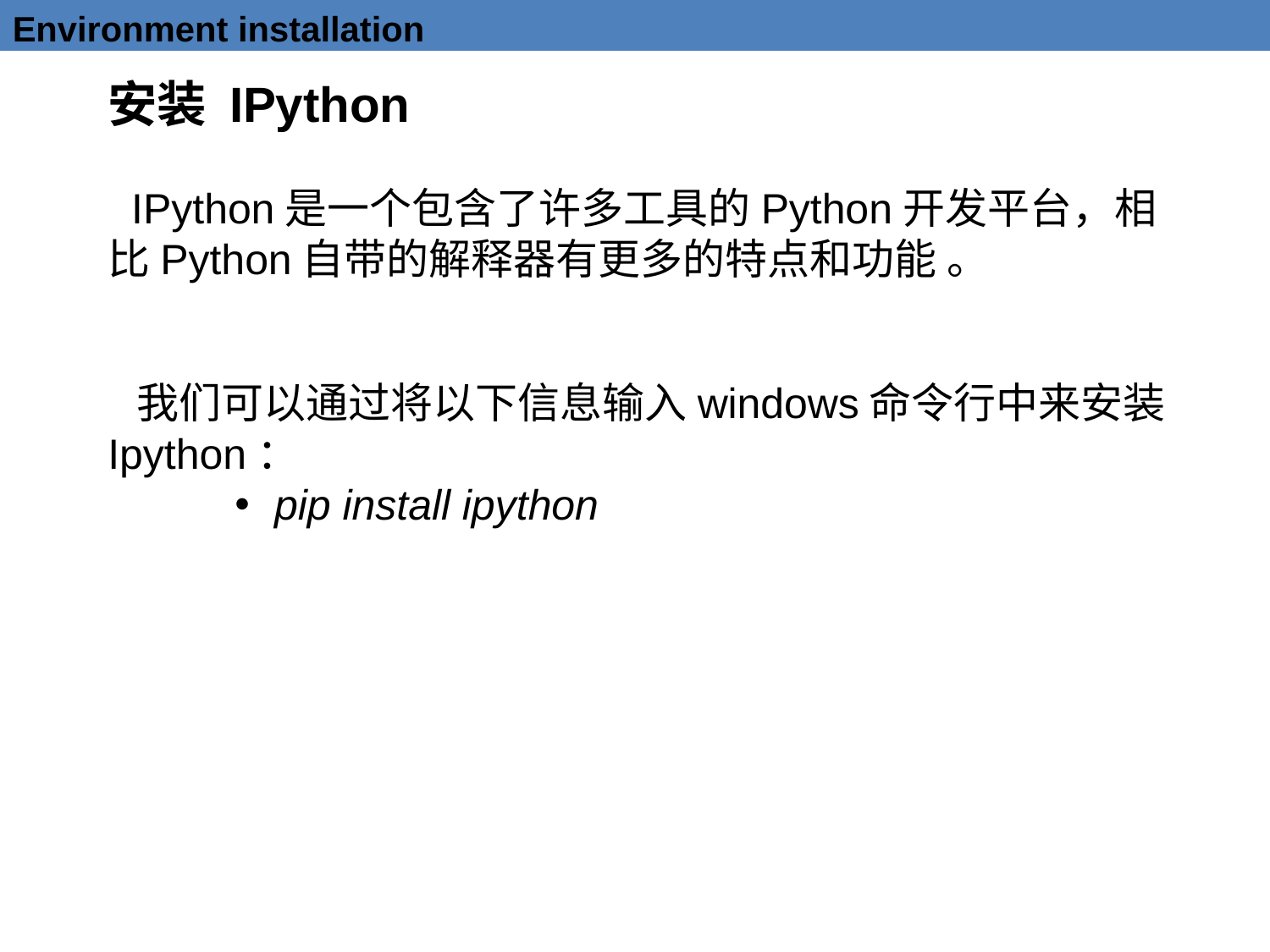

Environment installation
安装 IPython
  IPython是一个包含了许多工具的Python开发平台，相比Python自带的解释器有更多的特点和功能 。
  我们可以通过将以下信息输入windows命令行中来安装Ipython：
pip install ipython